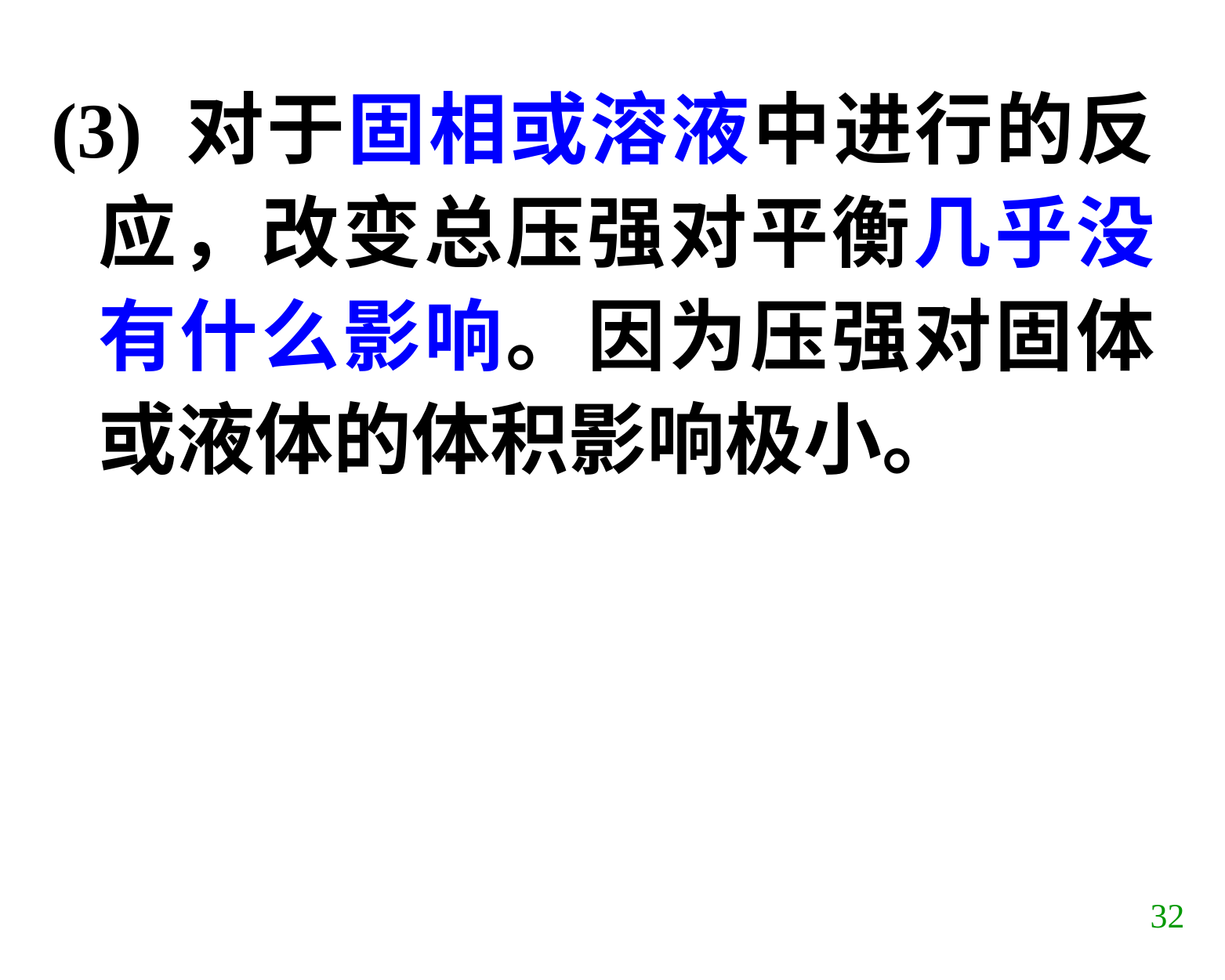

(3) 对于固相或溶液中进行的反应，改变总压强对平衡几乎没有什么影响。因为压强对固体或液体的体积影响极小。
32